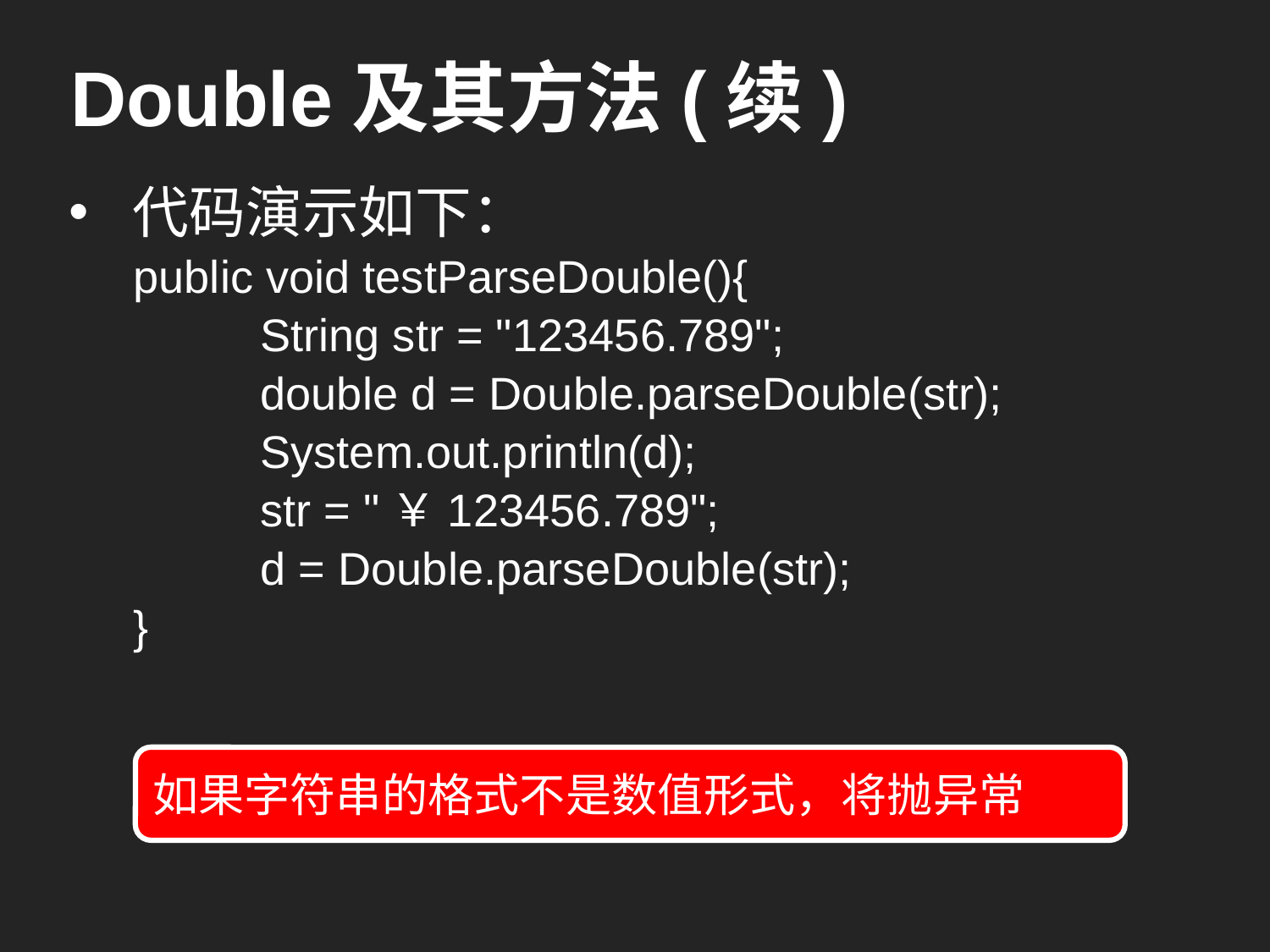

# Double及其方法(续)
代码演示如下：
public void testParseDouble(){
	String str = "123456.789";
	double d = Double.parseDouble(str);
	System.out.println(d);
	str = "￥123456.789";
	d = Double.parseDouble(str);
}
如果字符串的格式不是数值形式，将抛异常